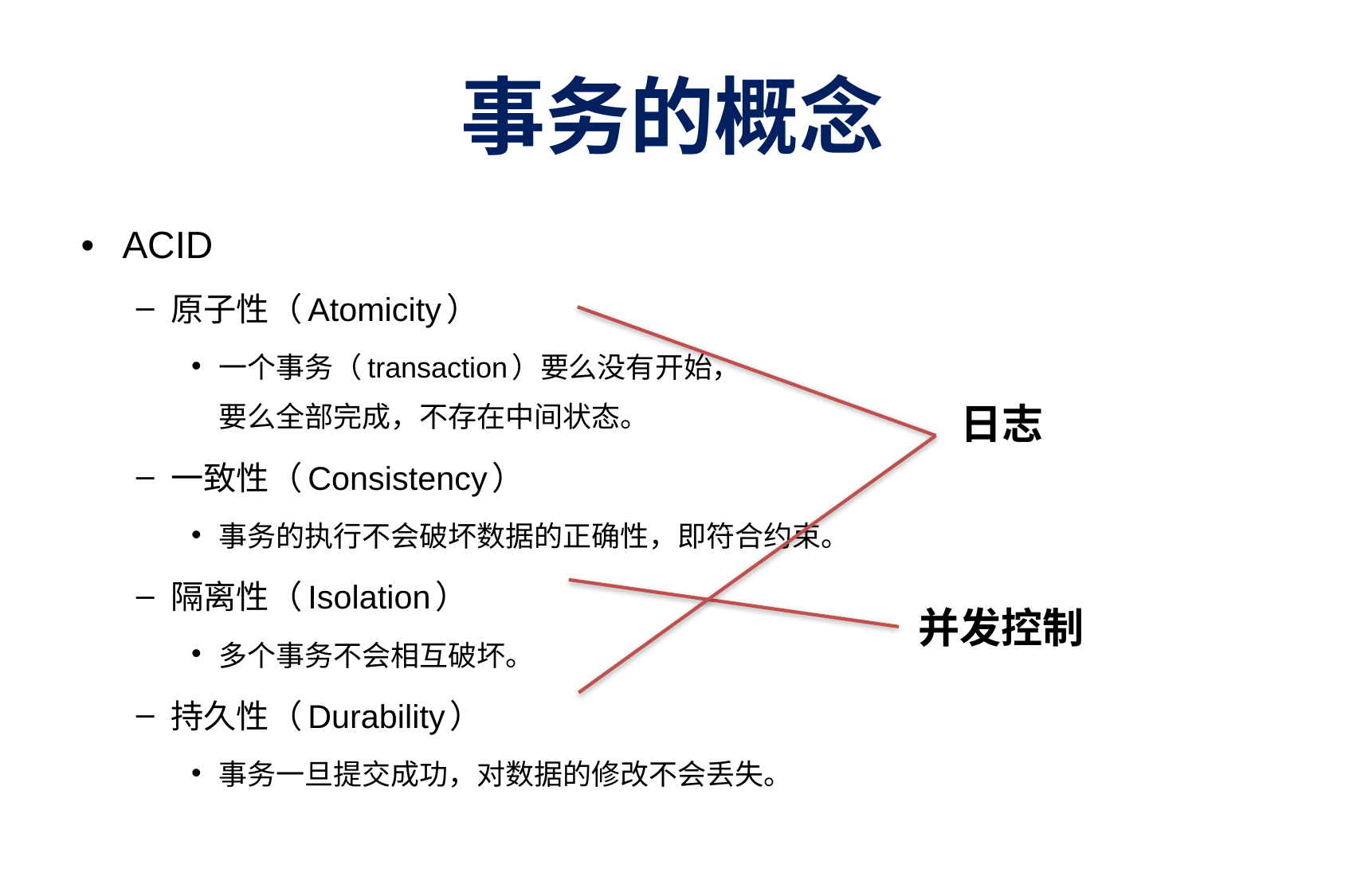

# 事务的概念
ACID
原子性（Atomicity）
一个事务（transaction）要么没有开始，
要么全部完成，不存在中间状态。
一致性（Consistency）
事务的执行不会破坏数据的正确性，即符合约束。
隔离性（Isolation）
多个事务不会相互破坏。
持久性（Durability）
事务一旦提交成功，对数据的修改不会丢失。

日志
并发控制